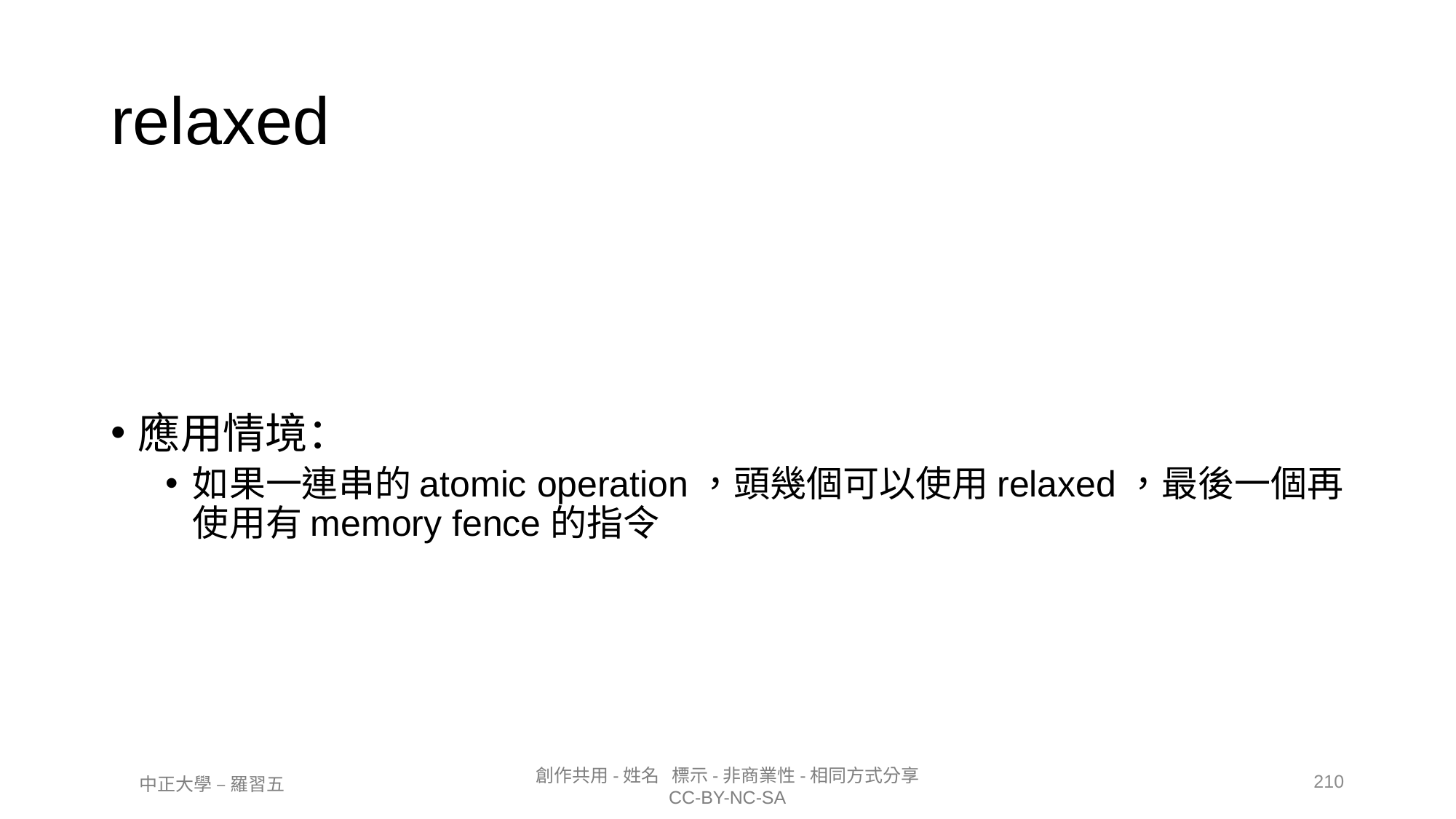

# relaxed
應用情境：
如果一連串的atomic operation，頭幾個可以使用relaxed，最後一個再使用有memory fence的指令
210